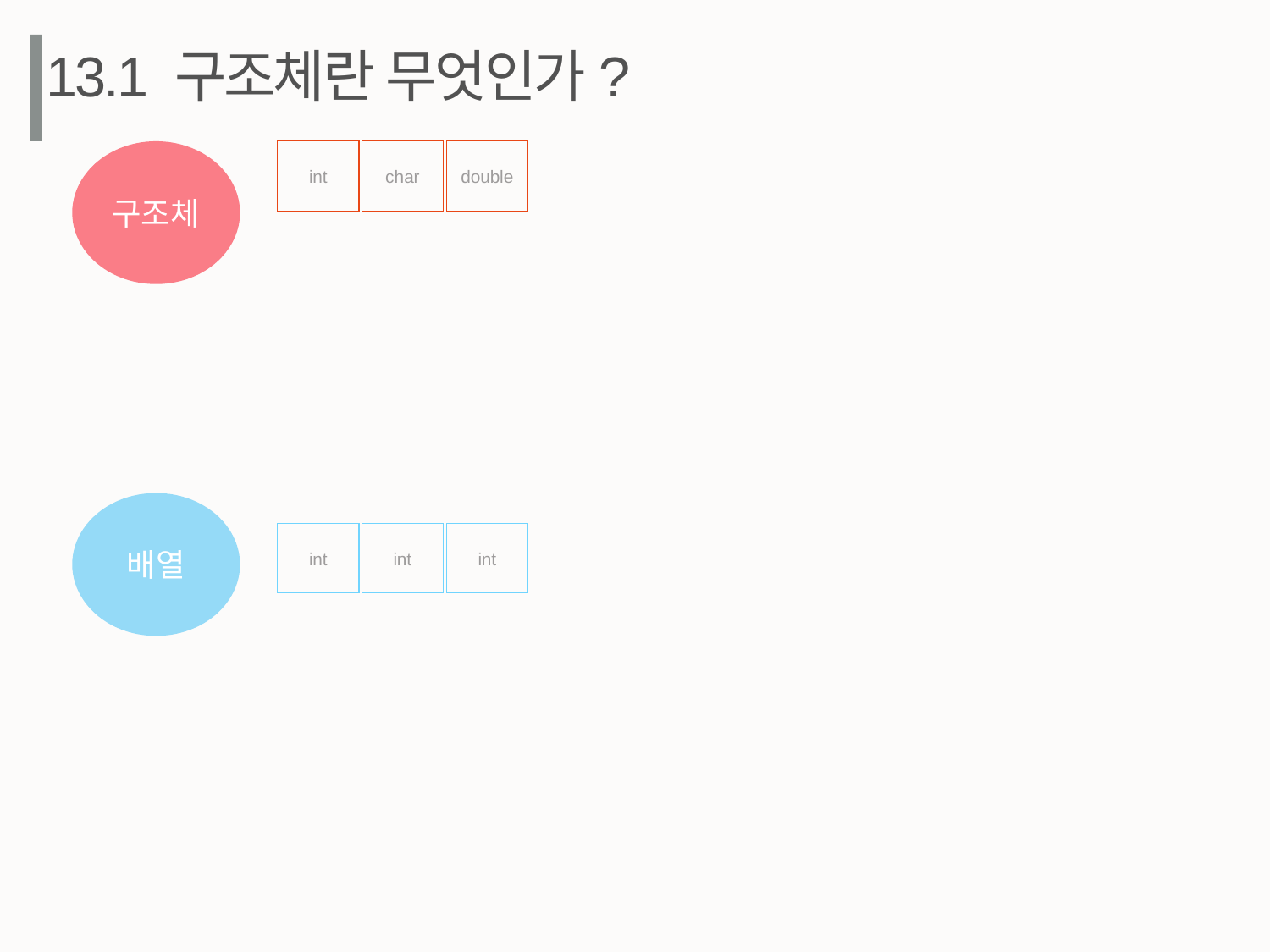

13.1 구조체란 무엇인가?
구조체
int
char
double
배열
int
int
int